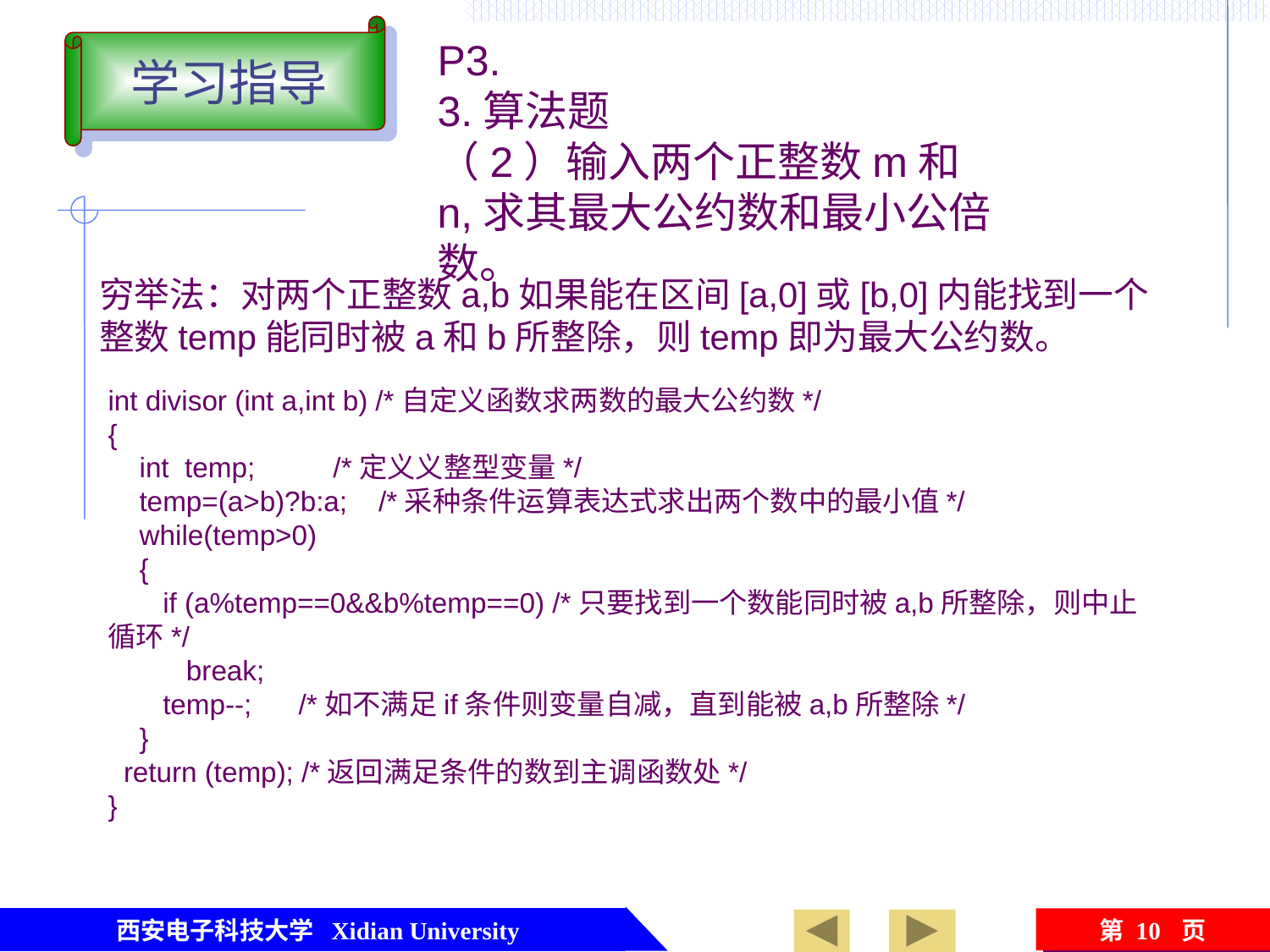

学习指导
P3.
3.算法题
（2）输入两个正整数m和n,求其最大公约数和最小公倍数。
穷举法：对两个正整数a,b如果能在区间[a,0]或[b,0]内能找到一个整数temp能同时被a和b所整除，则temp即为最大公约数。
int divisor (int a,int b) /*自定义函数求两数的最大公约数*/
{
    int  temp;          /*定义义整型变量*/
    temp=(a>b)?b:a;    /*采种条件运算表达式求出两个数中的最小值*/
    while(temp>0)
    {
       if (a%temp==0&&b%temp==0) /*只要找到一个数能同时被a,b所整除，则中止循环*/
          break;
       temp--;      /*如不满足if条件则变量自减，直到能被a,b所整除*/
    }
  return (temp); /*返回满足条件的数到主调函数处*/
}

西安电子科技大学  Xidian University
第 10 页